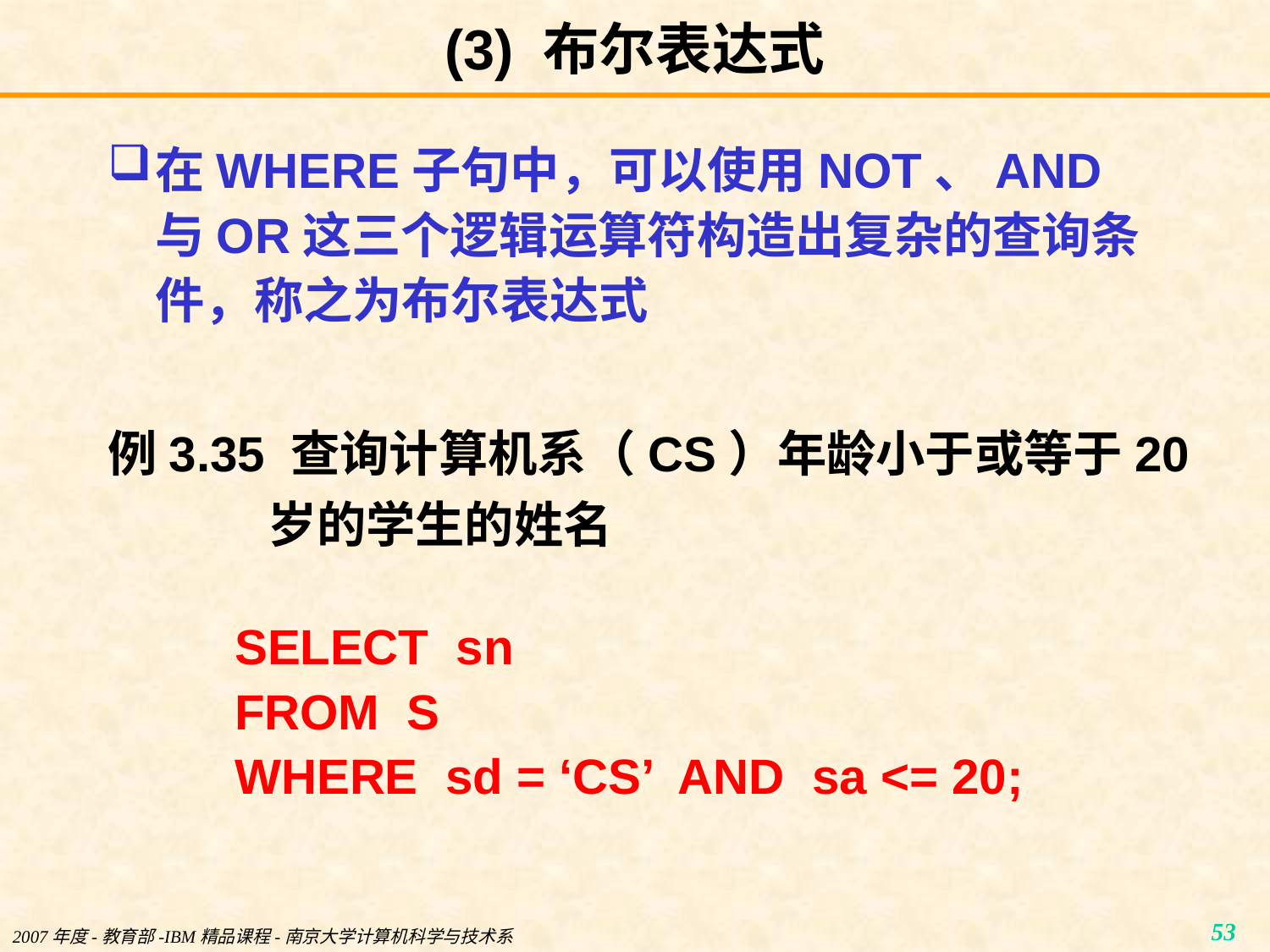

# (3) 布尔表达式
在WHERE子句中，可以使用NOT、AND与OR这三个逻辑运算符构造出复杂的查询条件，称之为布尔表达式
例3.35 查询计算机系（CS）年龄小于或等于20岁的学生的姓名
SELECT  sn
FROM  S
WHERE  sd = ‘CS’  AND  sa <= 20;
53
2007年度-教育部-IBM精品课程-南京大学计算机科学与技术系